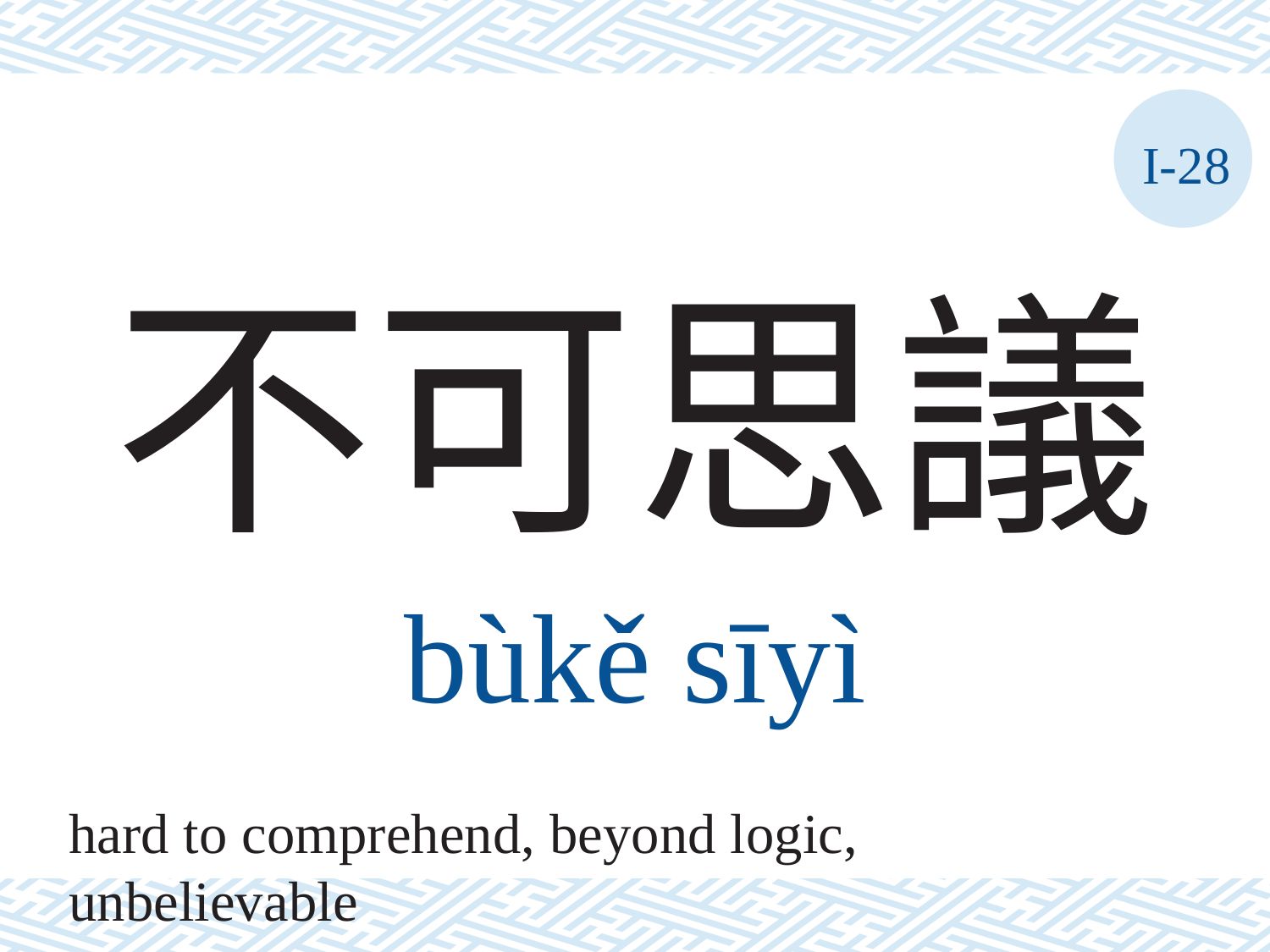

I-28
# 不可思議
bùkě	sīyì
hard to comprehend, beyond logic, unbelievable